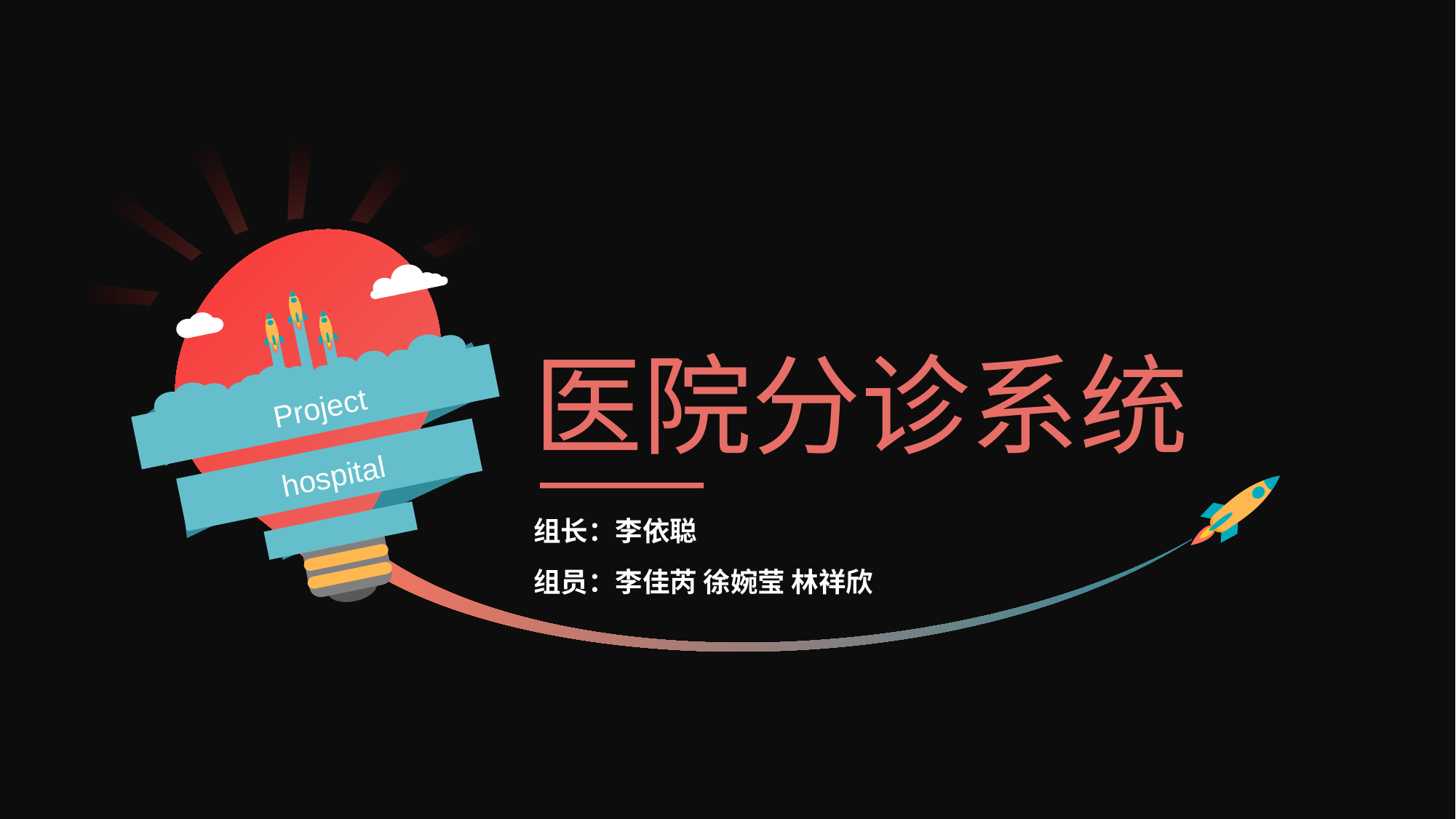

Project

hospital

医院分诊系统

组长：李依聪
组员：李佳芮 徐婉莹 林祥欣